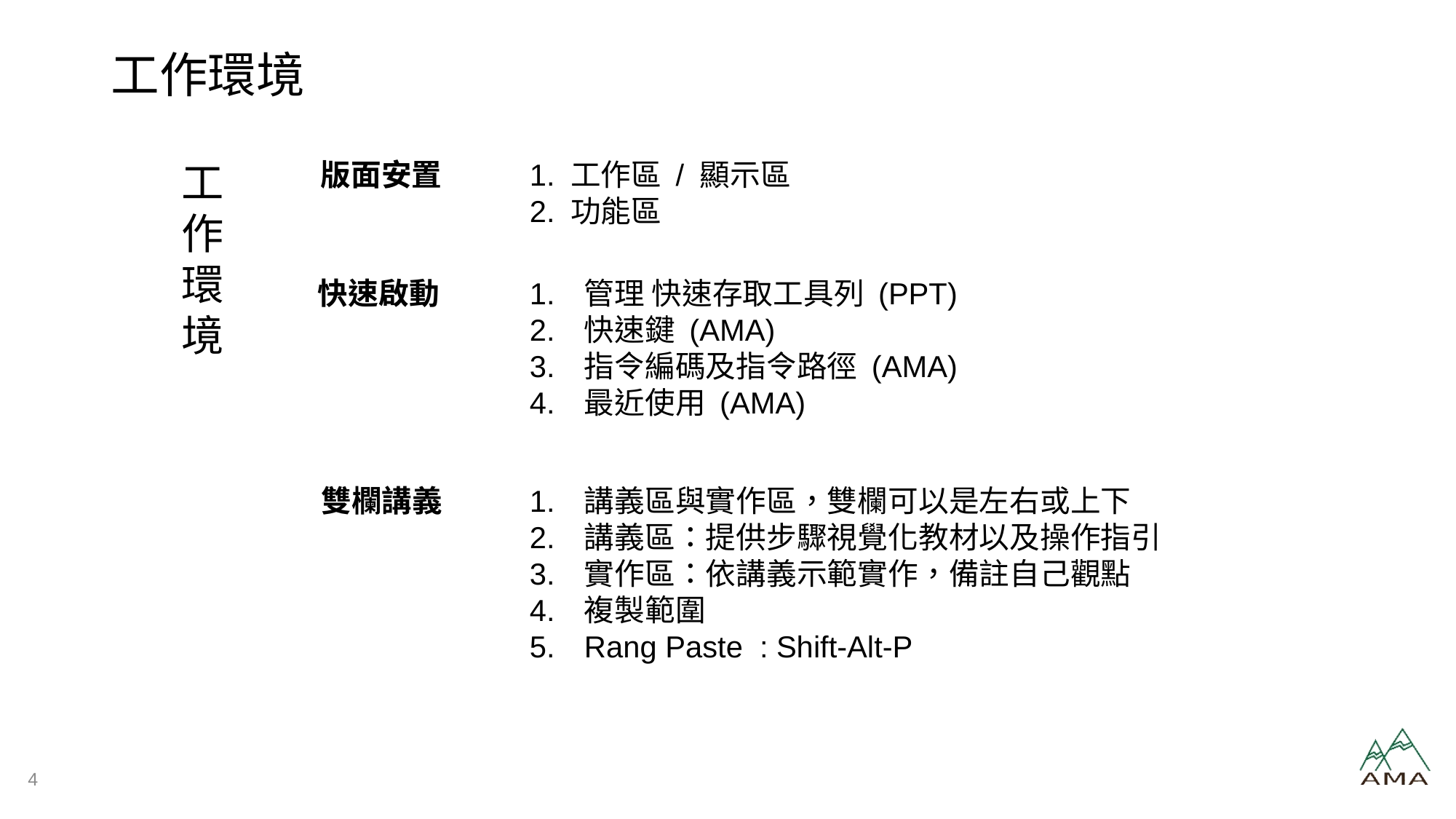

# 工作環境
版面安置
1. 工作區 / 顯示區
2. 功能區
工
作
環
境
快速啟動
管理 快速存取工具列 (PPT)
快速鍵 (AMA)
指令編碼及指令路徑 (AMA)
最近使用 (AMA)
雙欄講義
講義區與實作區，雙欄可以是左右或上下
講義區：提供步驟視覺化教材以及操作指引
實作區：依講義示範實作，備註自己觀點
複製範圍
Rang Paste  : Shift-Alt-P
4